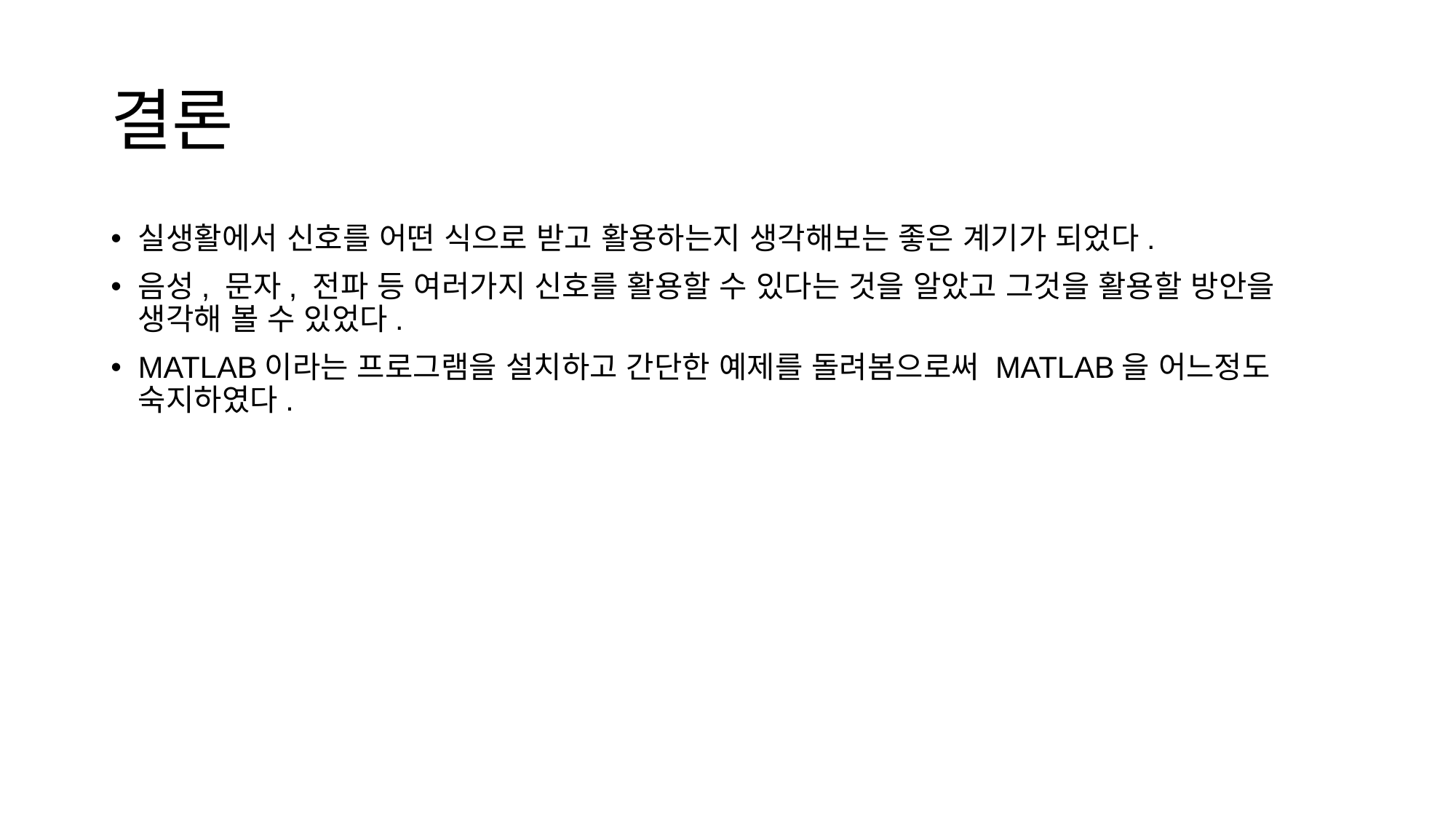

# 결론
실생활에서 신호를 어떤 식으로 받고 활용하는지 생각해보는 좋은 계기가 되었다.
음성, 문자, 전파 등 여러가지 신호를 활용할 수 있다는 것을 알았고 그것을 활용할 방안을 생각해 볼 수 있었다.
MATLAB이라는 프로그램을 설치하고 간단한 예제를 돌려봄으로써 MATLAB을 어느정도 숙지하였다.